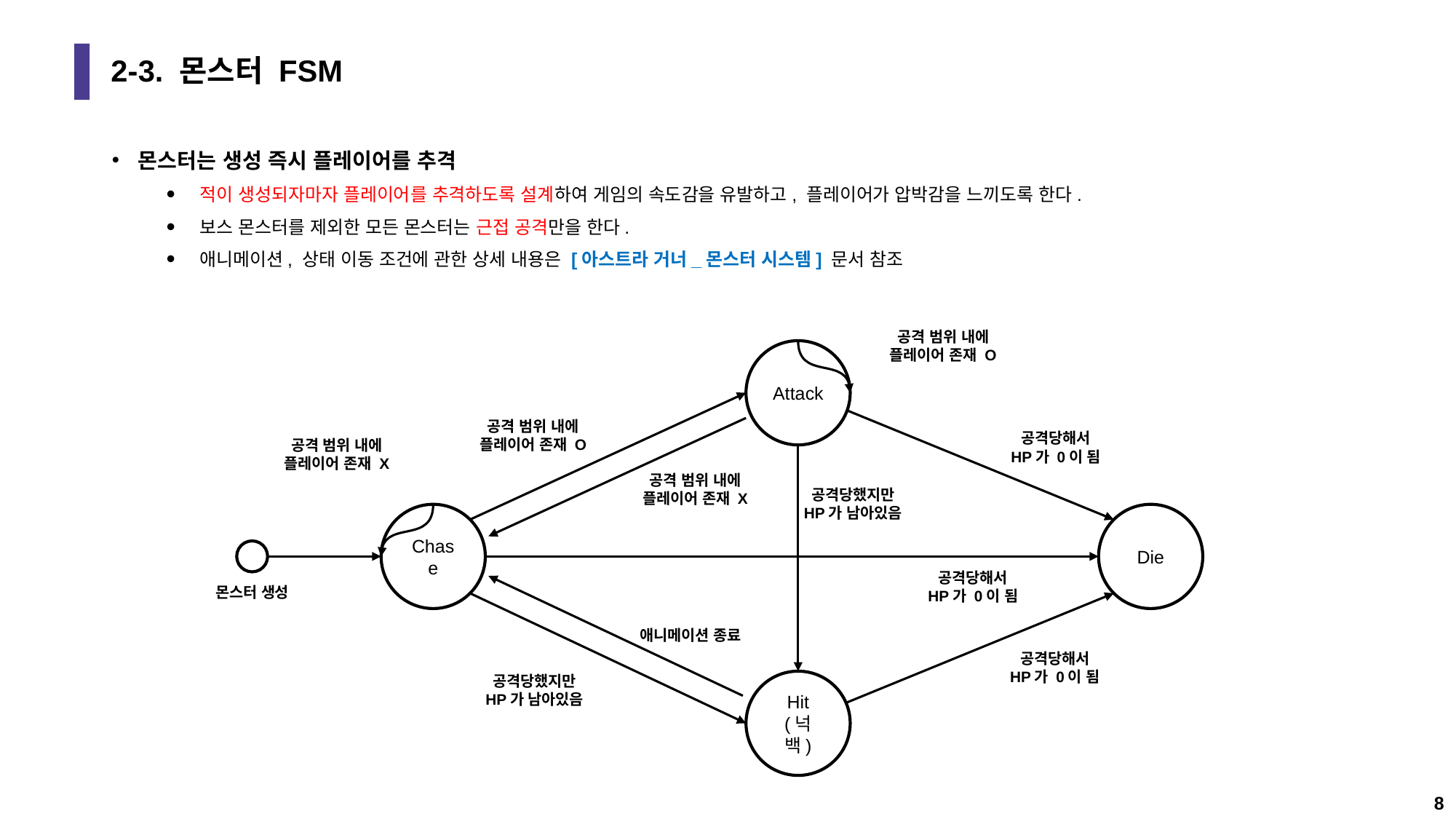

# 2-3. 몬스터 FSM
몬스터는 생성 즉시 플레이어를 추격
적이 생성되자마자 플레이어를 추격하도록 설계하여 게임의 속도감을 유발하고, 플레이어가 압박감을 느끼도록 한다.
보스 몬스터를 제외한 모든 몬스터는 근접 공격만을 한다.
애니메이션, 상태 이동 조건에 관한 상세 내용은 [아스트라 거너_몬스터 시스템] 문서 참조
공격 범위 내에
플레이어 존재 O
Attack
공격 범위 내에
플레이어 존재 O
공격당해서
HP가 0이 됨
공격 범위 내에
플레이어 존재 X
공격 범위 내에
플레이어 존재 X
공격당했지만
HP가 남아있음
Chase
Die
공격당해서
HP가 0이 됨
몬스터 생성
애니메이션 종료
공격당해서
HP가 0이 됨
공격당했지만
HP가 남아있음
Hit (넉백)